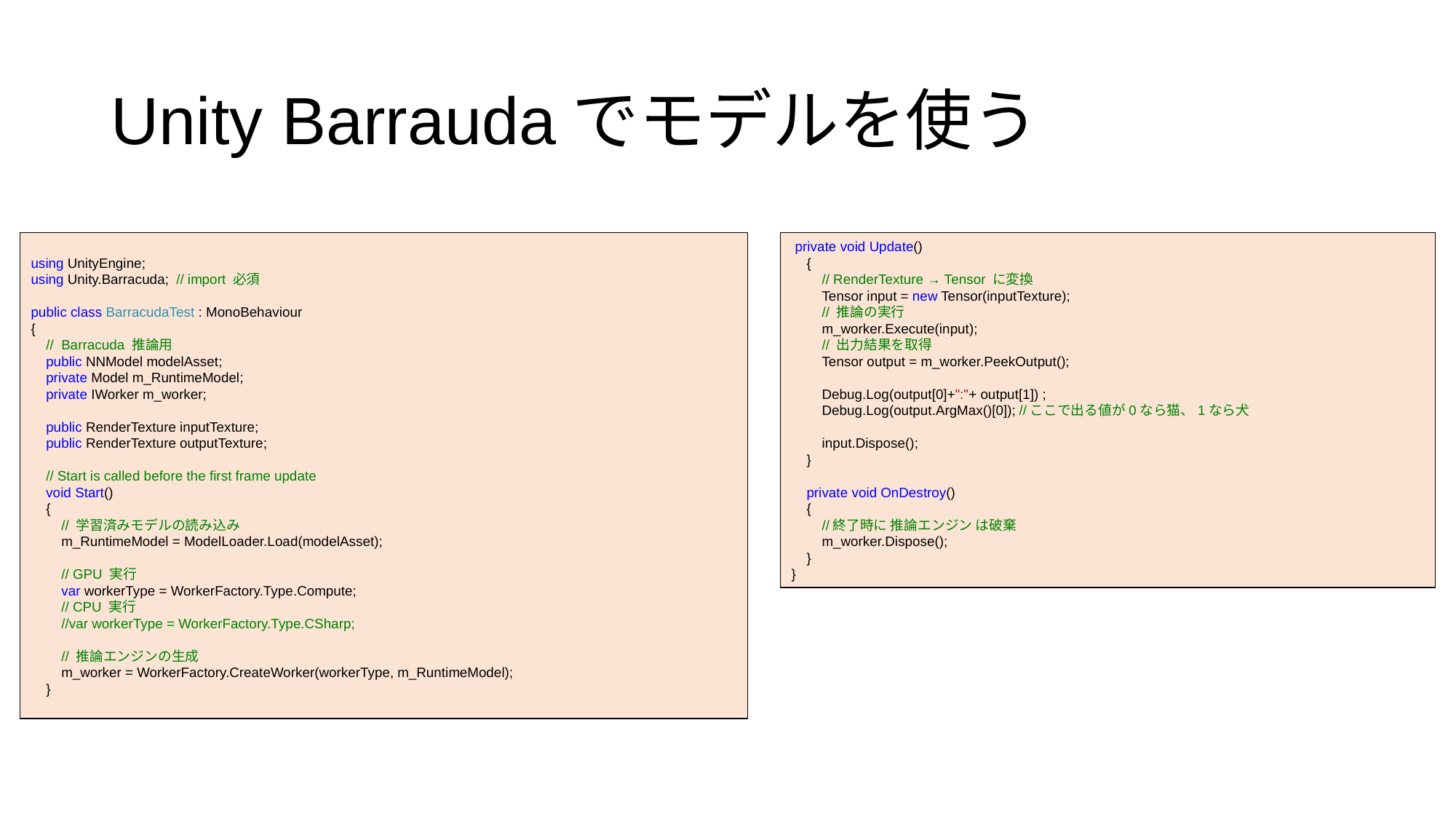

# Unity Barraudaでモデルを使う

using UnityEngine;
using Unity.Barracuda;  // import 必須

public class BarracudaTest : MonoBehaviour
{
    //  Barracuda 推論用
    public NNModel modelAsset;
    private Model m_RuntimeModel;
    private IWorker m_worker;

    public RenderTexture inputTexture;
    public RenderTexture outputTexture;

    // Start is called before the first frame update
    void Start()
    {
        // 学習済みモデルの読み込み
        m_RuntimeModel = ModelLoader.Load(modelAsset);

        // GPU 実行
        var workerType = WorkerFactory.Type.Compute;
        // CPU 実行
        //var workerType = WorkerFactory.Type.CSharp;

        // 推論エンジンの生成
        m_worker = WorkerFactory.CreateWorker(workerType, m_RuntimeModel);
    }

 private void Update()
    {
        // RenderTexture → Tensor に変換
        Tensor input = new Tensor(inputTexture);
        // 推論の実行
        m_worker.Execute(input);
        // 出力結果を取得
        Tensor output = m_worker.PeekOutput();

        Debug.Log(output[0]+":"+ output[1]) ;
        Debug.Log(output.ArgMax()[0]); //ここで出る値が0なら猫、1なら犬

        input.Dispose();
    }

    private void OnDestroy()
    {
        //終了時に 推論エンジン は破棄
        m_worker.Dispose();
    }
}